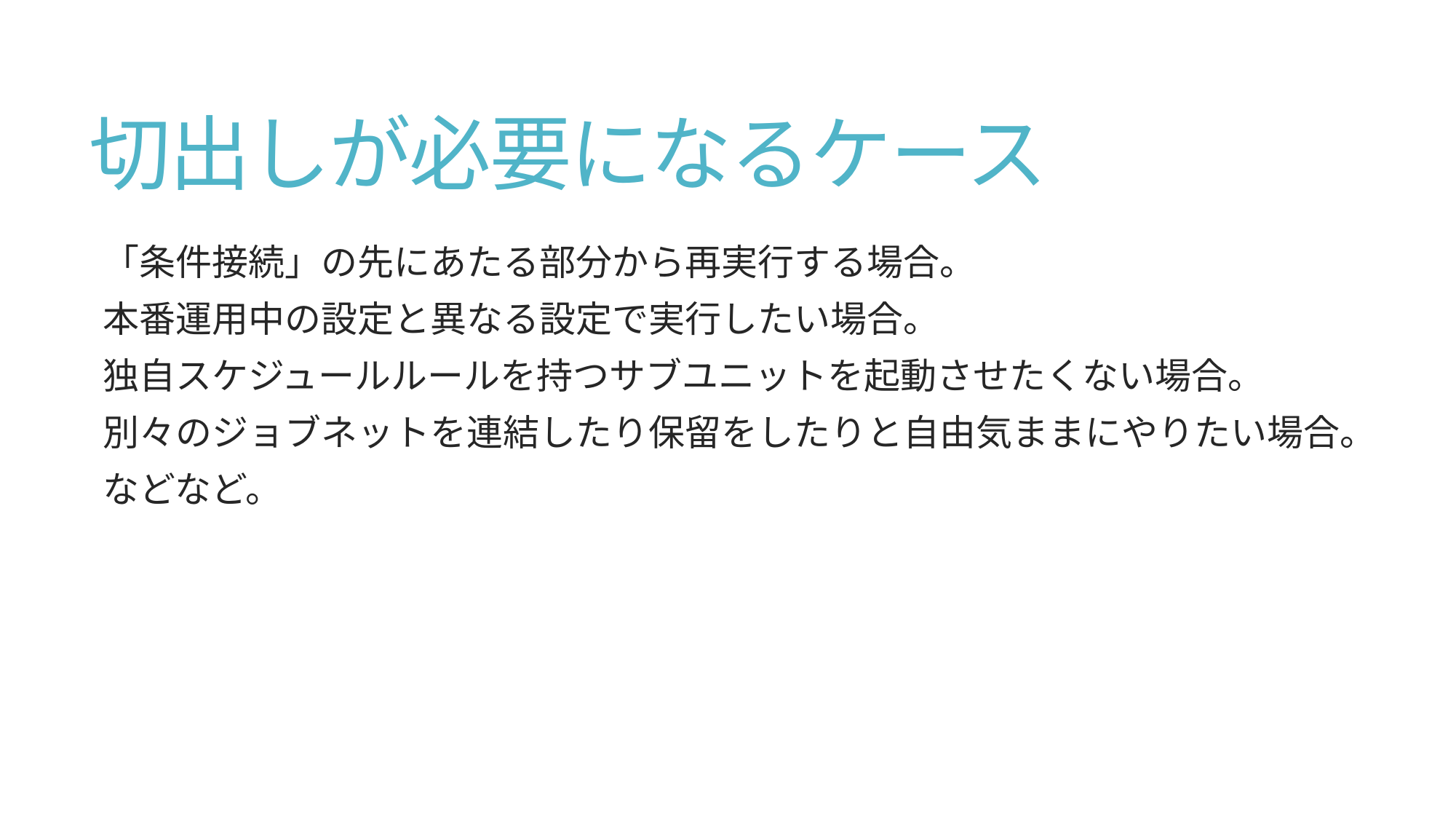

# 切出しが必要になるケース
「条件接続」の先にあたる部分から再実行する場合。
本番運用中の設定と異なる設定で実行したい場合。
独自スケジュールルールを持つサブユニットを起動させたくない場合。
別々のジョブネットを連結したり保留をしたりと自由気ままにやりたい場合。
などなど。